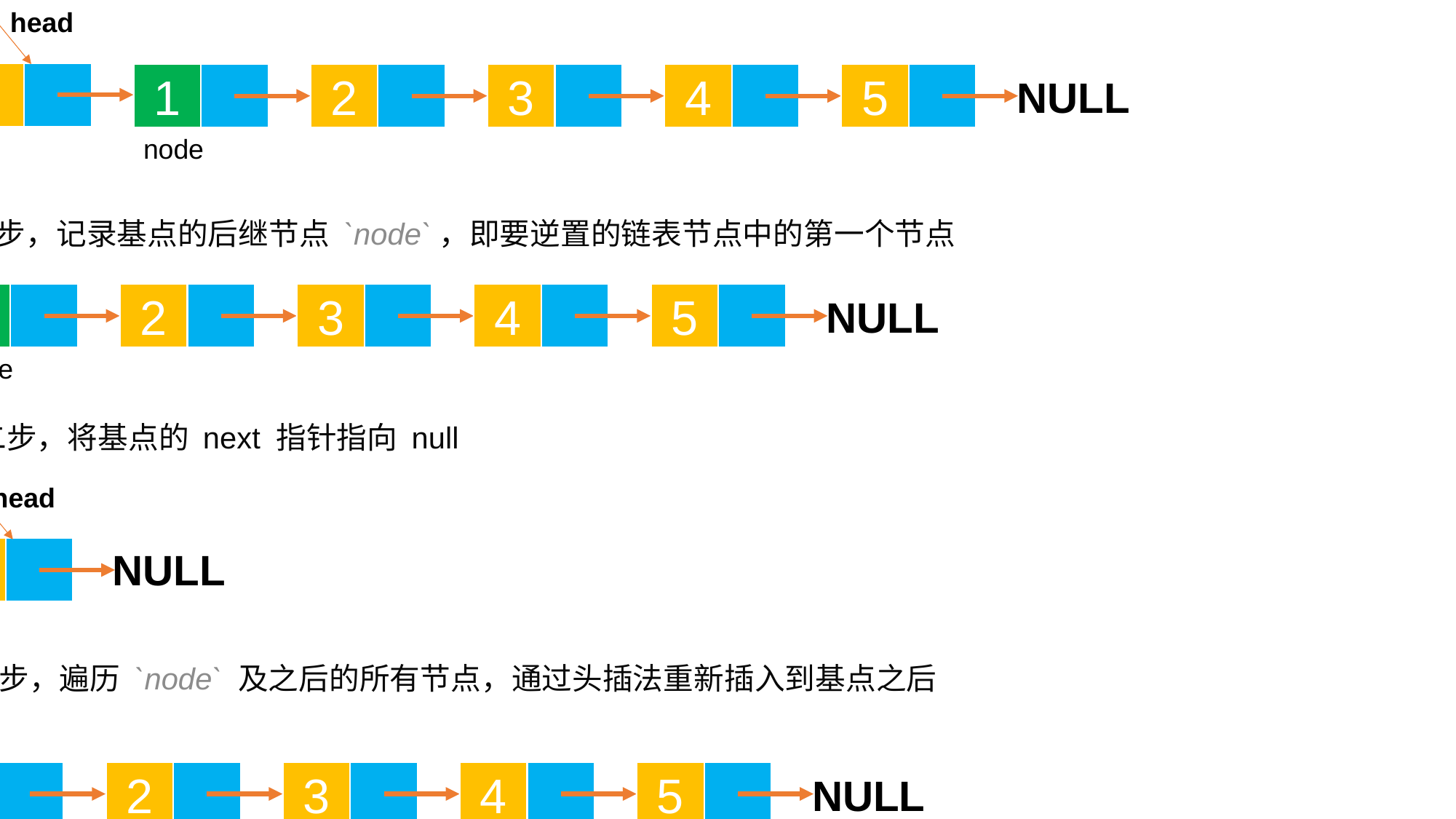

head

1

2

3

4

5

NULL
node
第一步，记录基点的后继节点 `node`，即要逆置的链表节点中的第一个节点
1

2

3

4

5

NULL
node
第二步，将基点的 next 指针指向 null
head

NULL
第三步，遍历 `node` 及之后的所有节点，通过头插法重新插入到基点之后
1

2

3

4

5

NULL
node
head

NULL

1

2

3

4

5

NULL
node
head

NULL
1

2

3

4

5

NULL
node
head

NULL
2

1

3

4

5

NULL
node
head

NULL
3

2

1

4

5

NULL
node
head
NULL
3

2

1

4

5

NULL
node
head
NULL
3

2

1

4

5

node 为 null，已经将所有节点通过头插法插入到原链表中，逆置完成
NULL
node
head
NULL
3

2

1

4

5